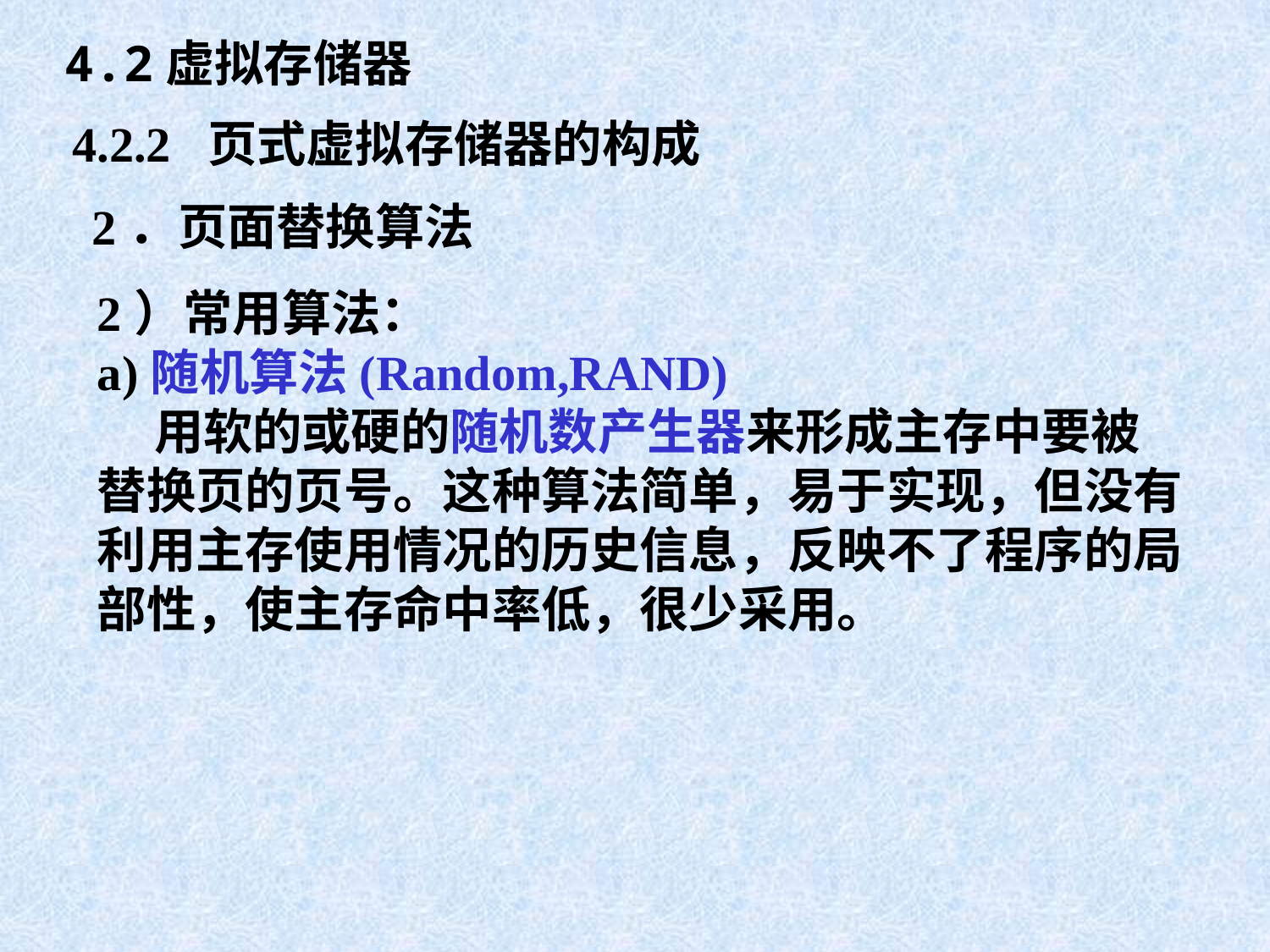

4.2虚拟存储器
4.2.2  页式虚拟存储器的构成
2．页面替换算法
2）常用算法：
a)随机算法(Random,RAND)
    用软的或硬的随机数产生器来形成主存中要被替换页的页号。这种算法简单，易于实现，但没有利用主存使用情况的历史信息，反映不了程序的局部性，使主存命中率低，很少采用。